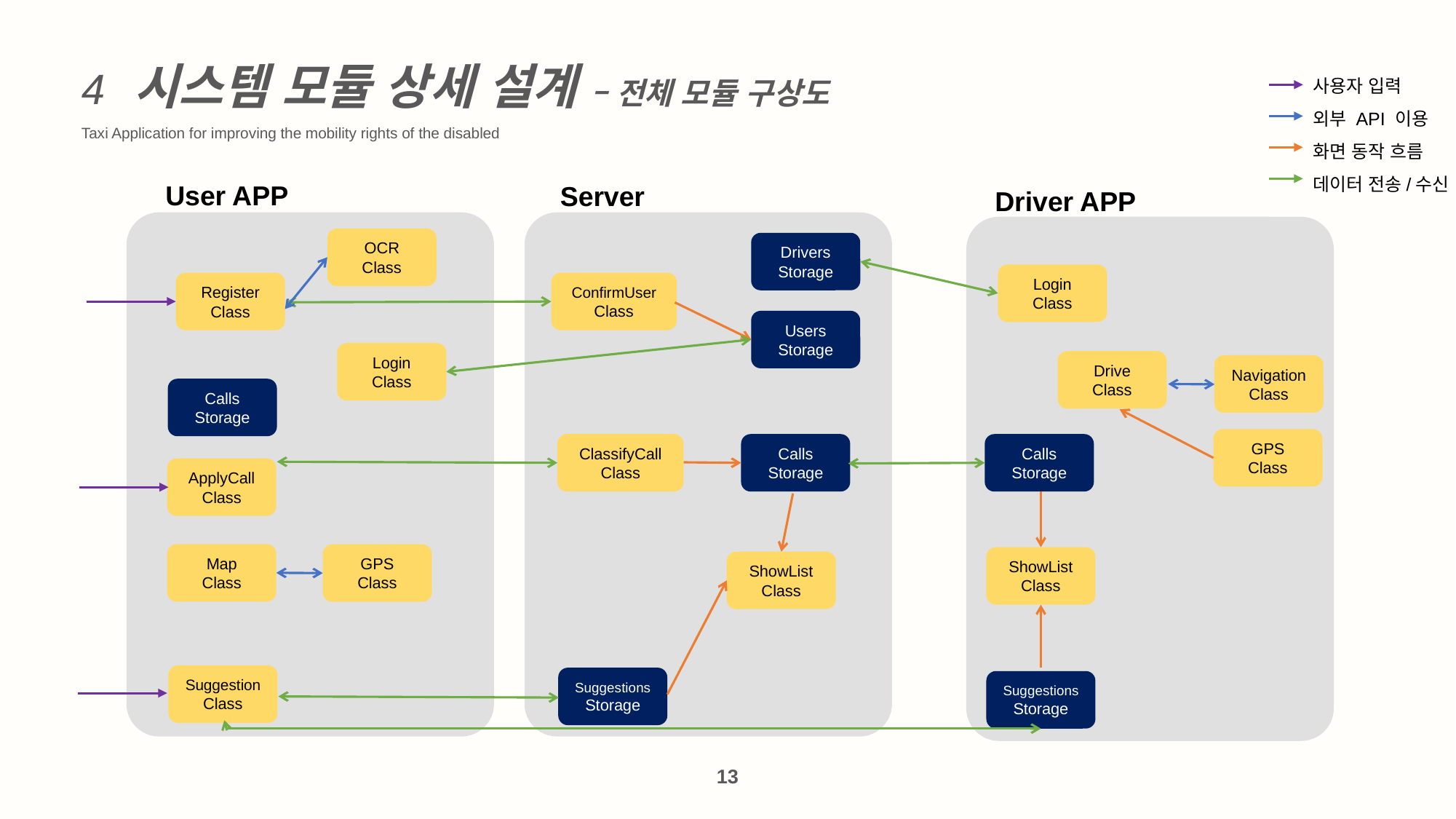

4  시스템 모듈 상세 설계 – 전체 모듈 구상도
Taxi Application for improving the mobility rights of the disabled
사용자 입력
외부 API 이용
화면 동작 흐름
데이터 전송/수신
User APP
Server
Driver APP

OCR
Class
Drivers
Storage
Login
Class
Register
Class
ConfirmUser
Class
Users
Storage
Login
Class
Drive
Class
Navigation
Class
Calls
Storage
GPS
Class
ClassifyCall
Class
Calls
Storage
Calls
Storage
ApplyCall
Class
Map
Class
GPS
Class
ShowList
Class
ShowList
Class
Suggestion
Class
Suggestions
Storage
Suggestions
Storage
13